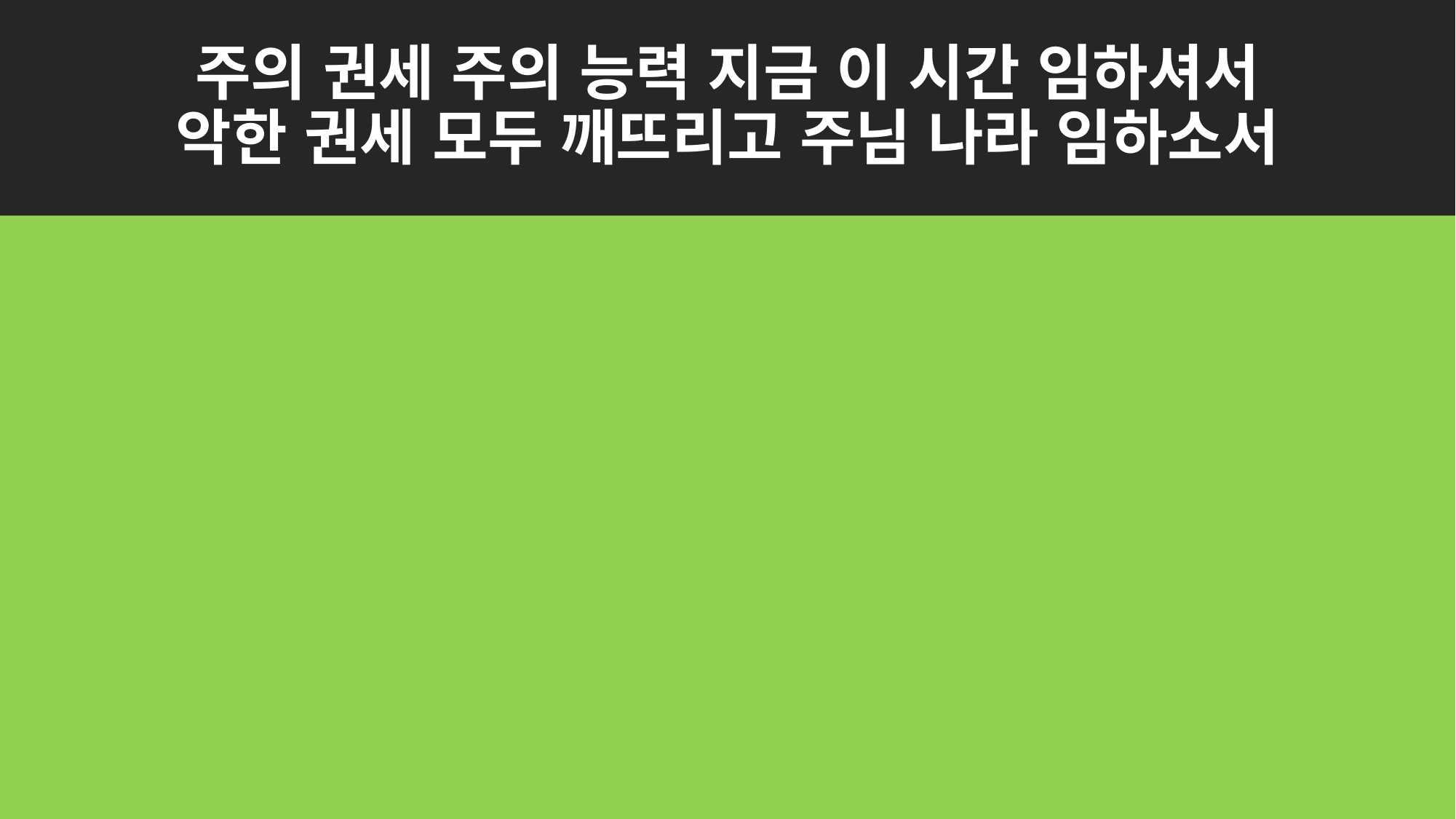

# 주의 권세 주의 능력 지금 이 시간 임하셔서
악한 권세 모두 깨뜨리고 주님 나라 임하소서